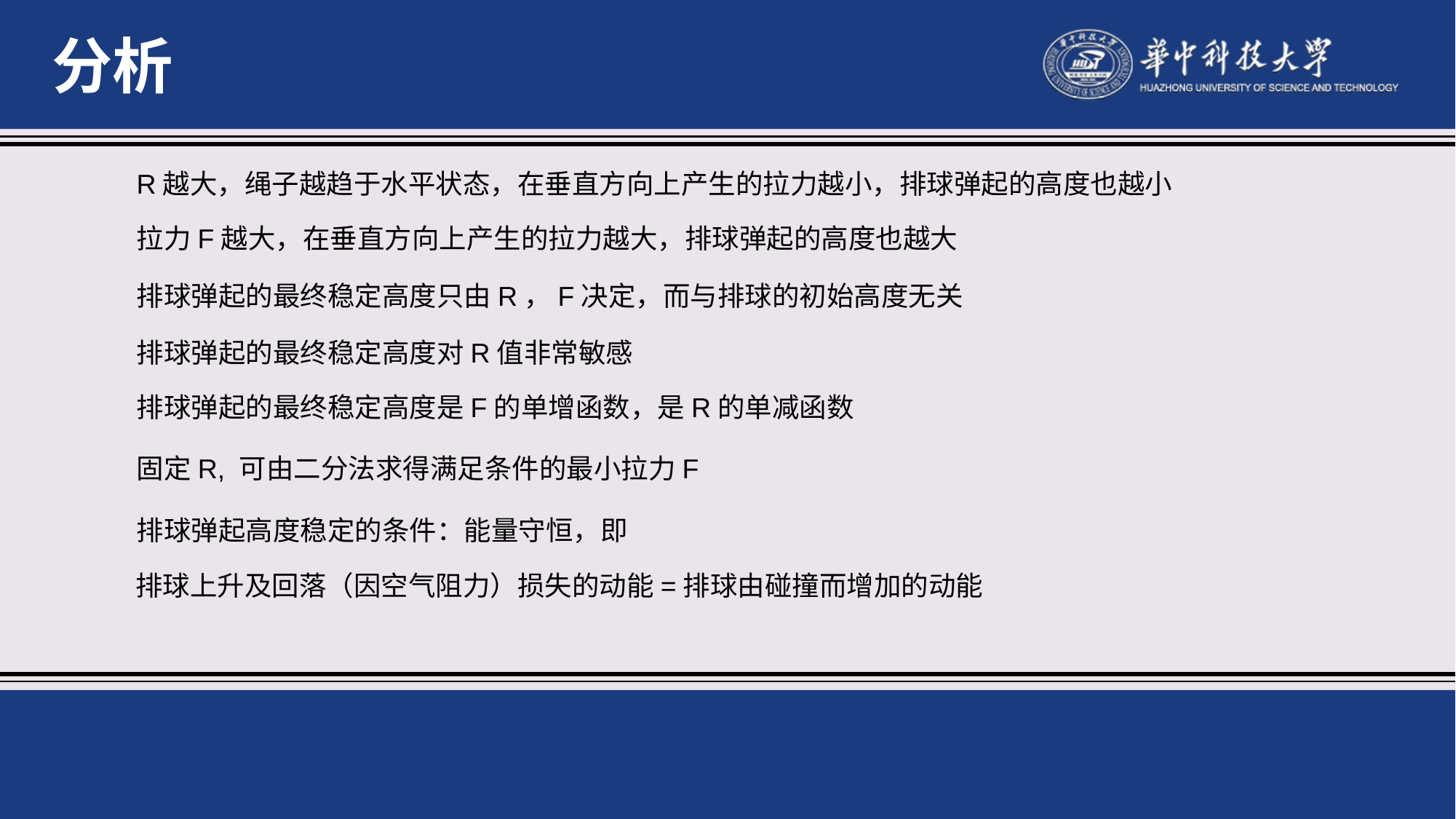

分析
R越大，绳子越趋于水平状态，在垂直方向上产生的拉力越小，排球弹起的高度也越小
拉力F越大，在垂直方向上产生的拉力越大，排球弹起的高度也越大
排球弹起的最终稳定高度只由R，F决定，而与排球的初始高度无关
排球弹起的最终稳定高度对R值非常敏感
排球弹起的最终稳定高度是F的单增函数，是R的单减函数
固定R, 可由二分法求得满足条件的最小拉力F
排球弹起高度稳定的条件：能量守恒，即
排球上升及回落（因空气阻力）损失的动能=排球由碰撞而增加的动能